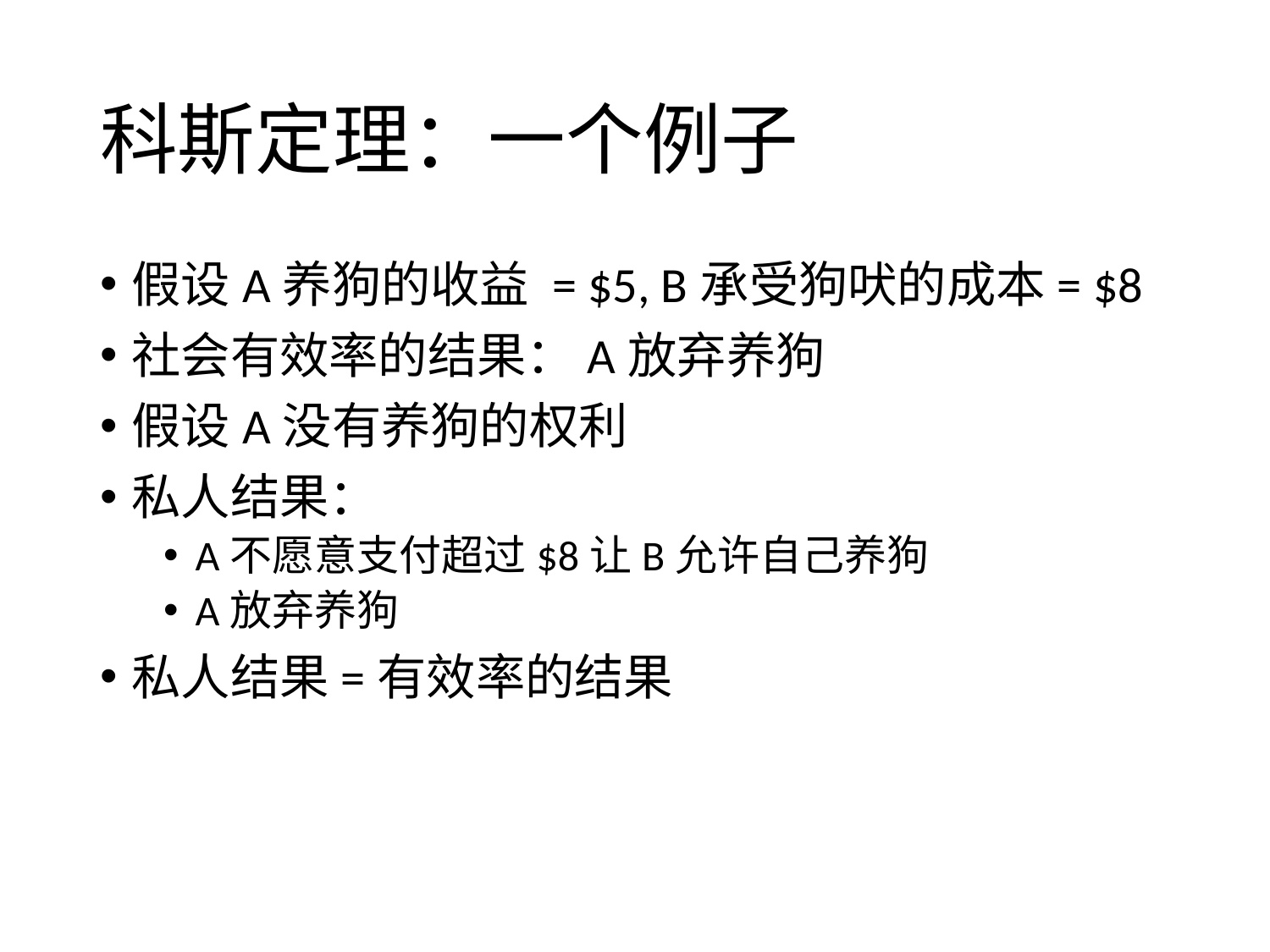

# 科斯定理：一个例子
假设A养狗的收益 = $5, B承受狗吠的成本= $8
社会有效率的结果：A放弃养狗
假设A没有养狗的权利
私人结果：
A不愿意支付超过$8让B允许自己养狗
A放弃养狗
私人结果=有效率的结果